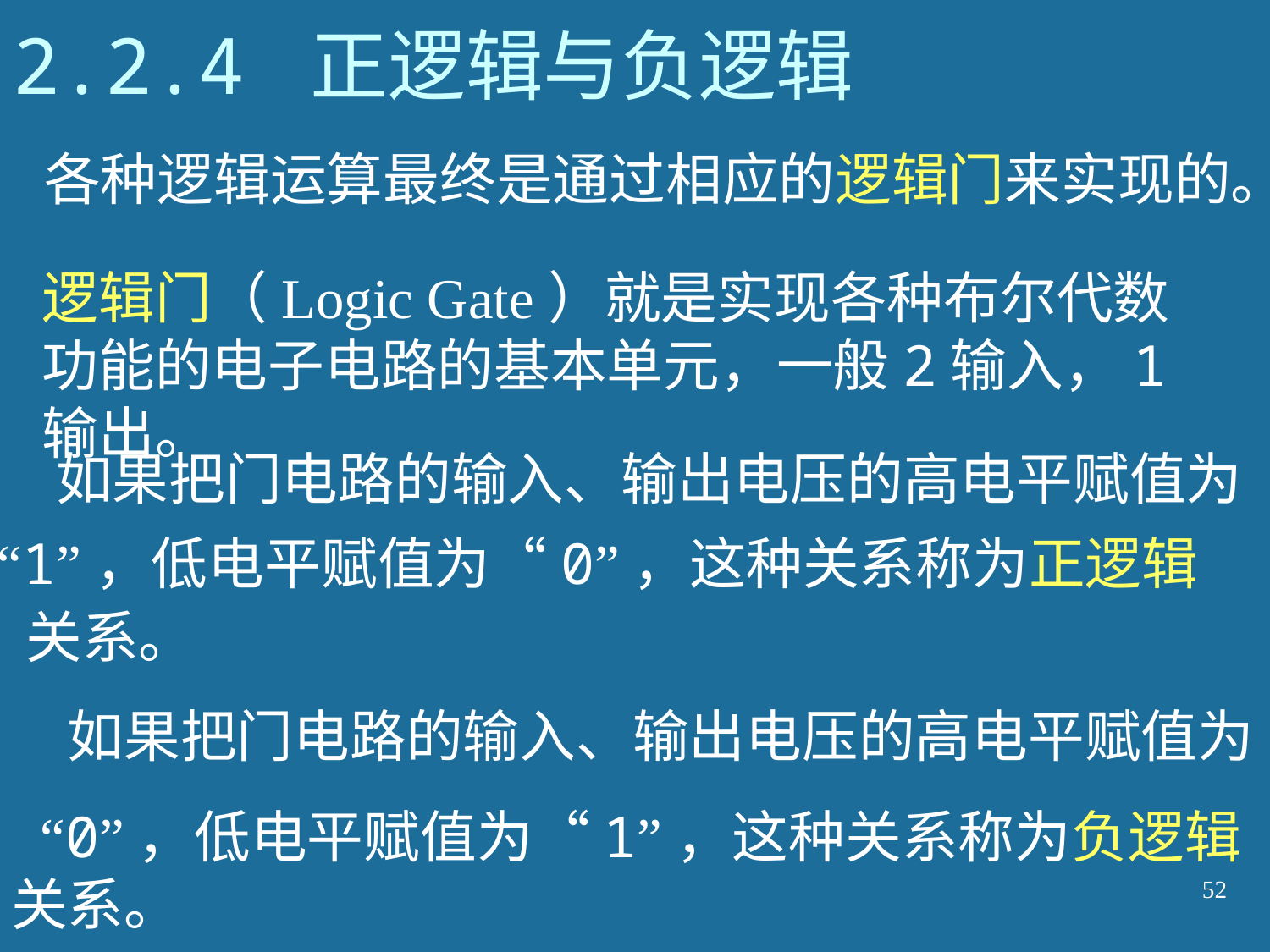

# 2.2.4 正逻辑与负逻辑
 各种逻辑运算最终是通过相应的逻辑门来实现的。
逻辑门（Logic Gate）就是实现各种布尔代数功能的电子电路的基本单元，一般2输入，1输出。
如果把门电路的输入、输出电压的高电平赋值为
“1”，低电平赋值为“0”，这种关系称为正逻辑
 关系。
如果把门电路的输入、输出电压的高电平赋值为
  “0”，低电平赋值为“1”，这种关系称为负逻辑
  关系。
52